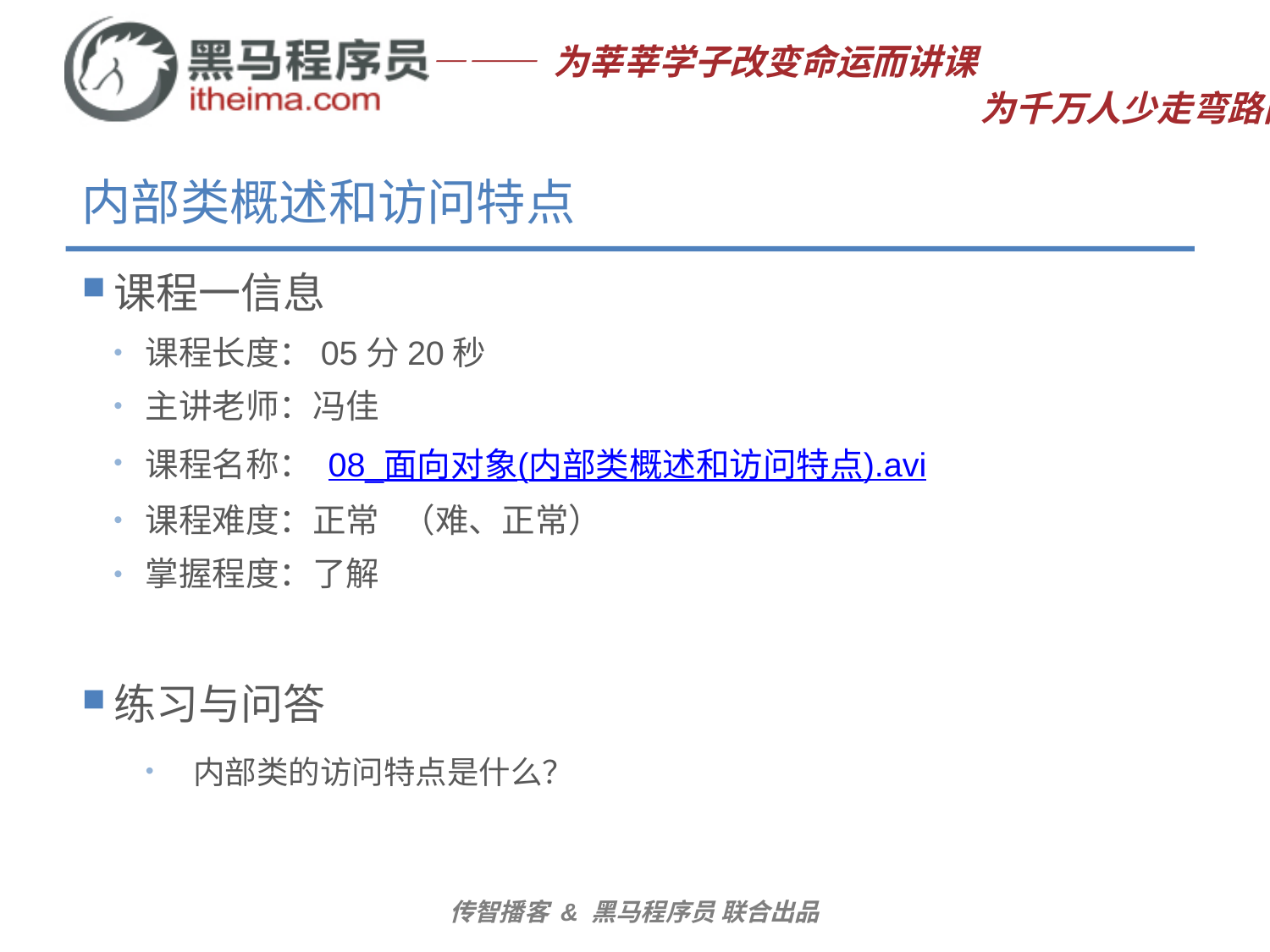

# 内部类概述和访问特点
课程一信息
课程长度：05分20秒
主讲老师：冯佳
课程名称： 08_面向对象(内部类概述和访问特点).avi
课程难度：正常   （难、正常）
掌握程度：了解

练习与问答
内部类的访问特点是什么？